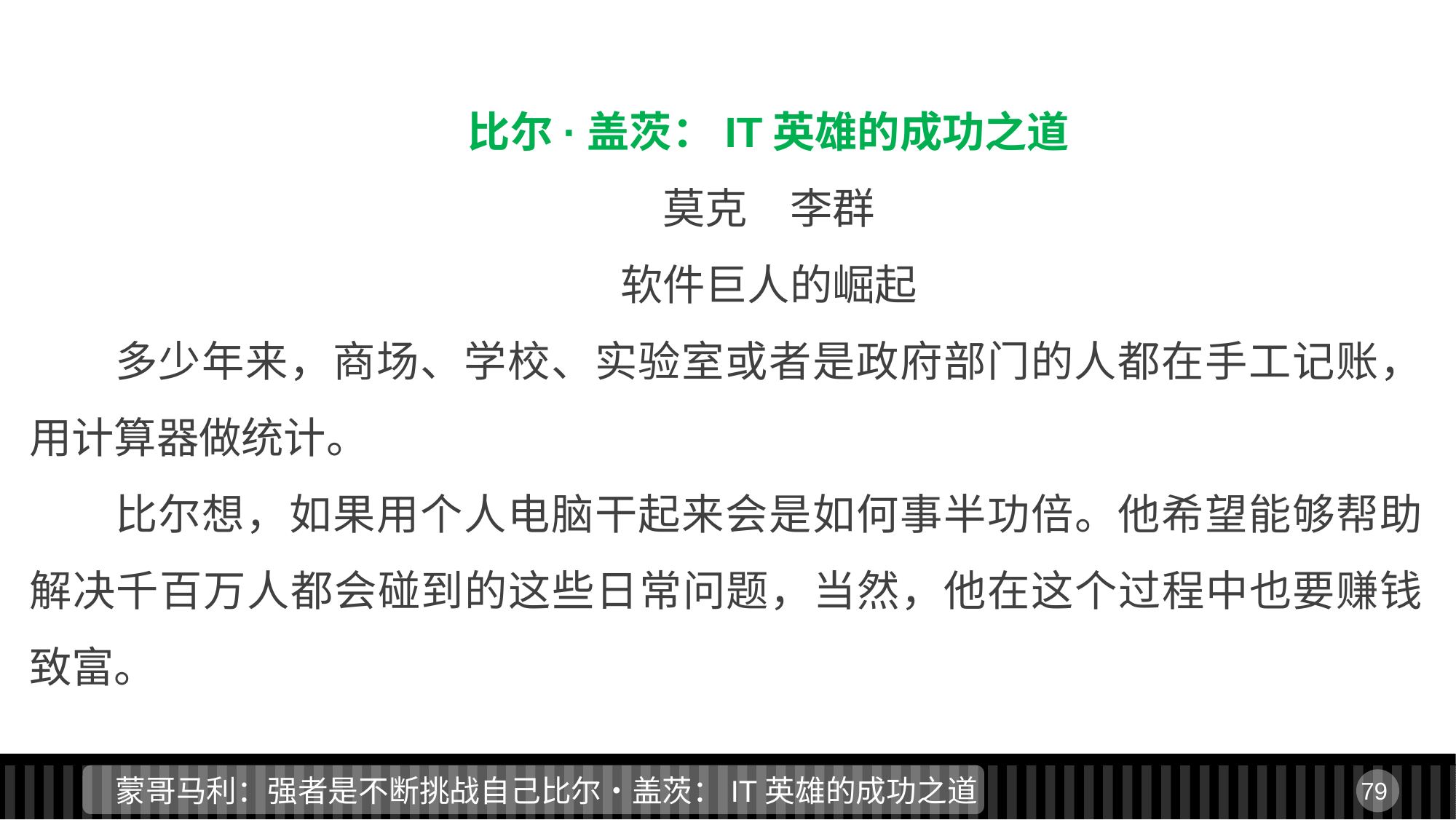

比尔·盖茨：IT英雄的成功之道
莫克　李群
软件巨人的崛起
多少年来，商场、学校、实验室或者是政府部门的人都在手工记账，用计算器做统计。
比尔想，如果用个人电脑干起来会是如何事半功倍。他希望能够帮助解决千百万人都会碰到的这些日常问题，当然，他在这个过程中也要赚钱致富。